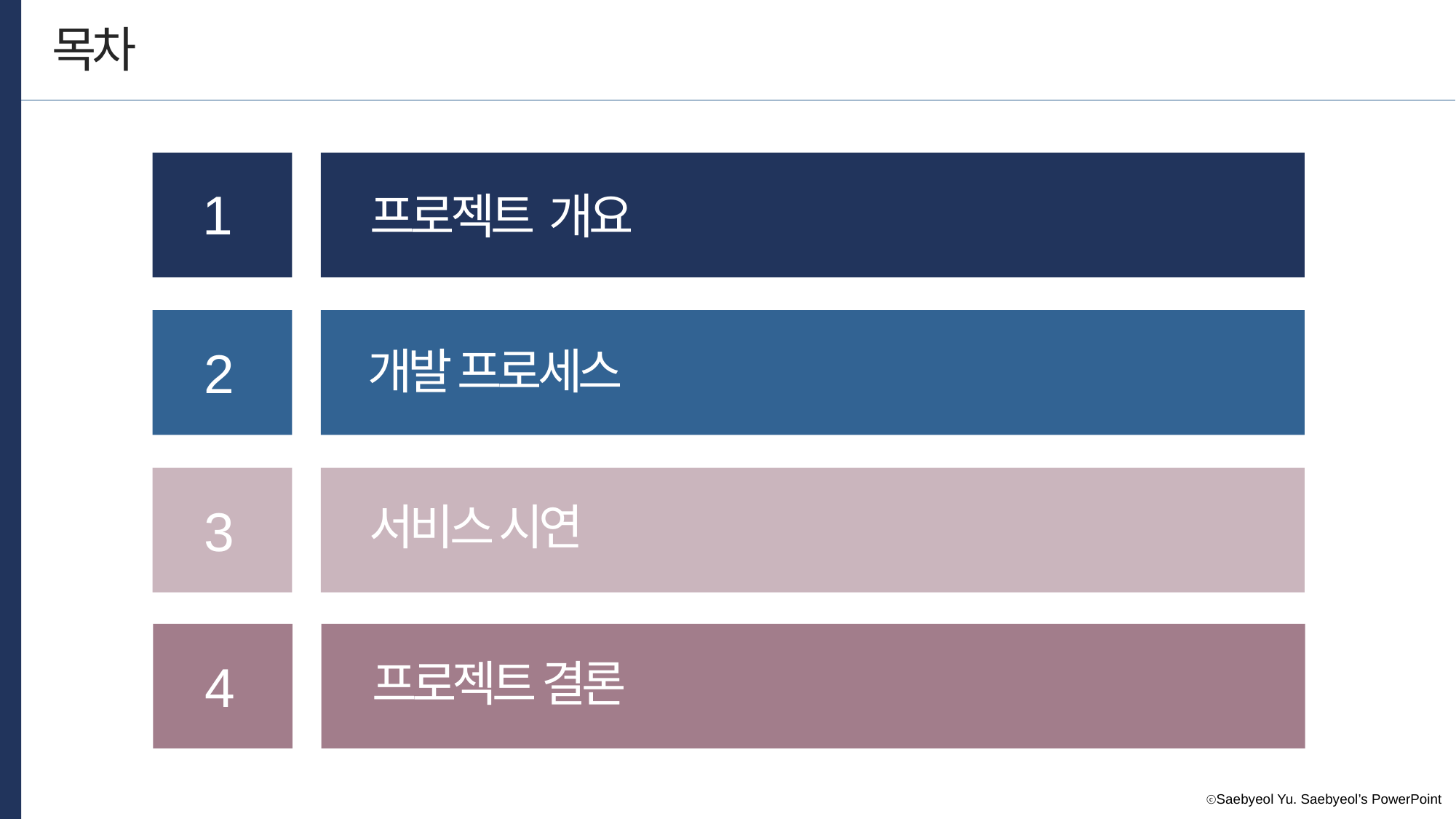

목차

1
프로젝트  개요

2
개발 프로세스

3
서비스 시연

4
프로젝트 결론